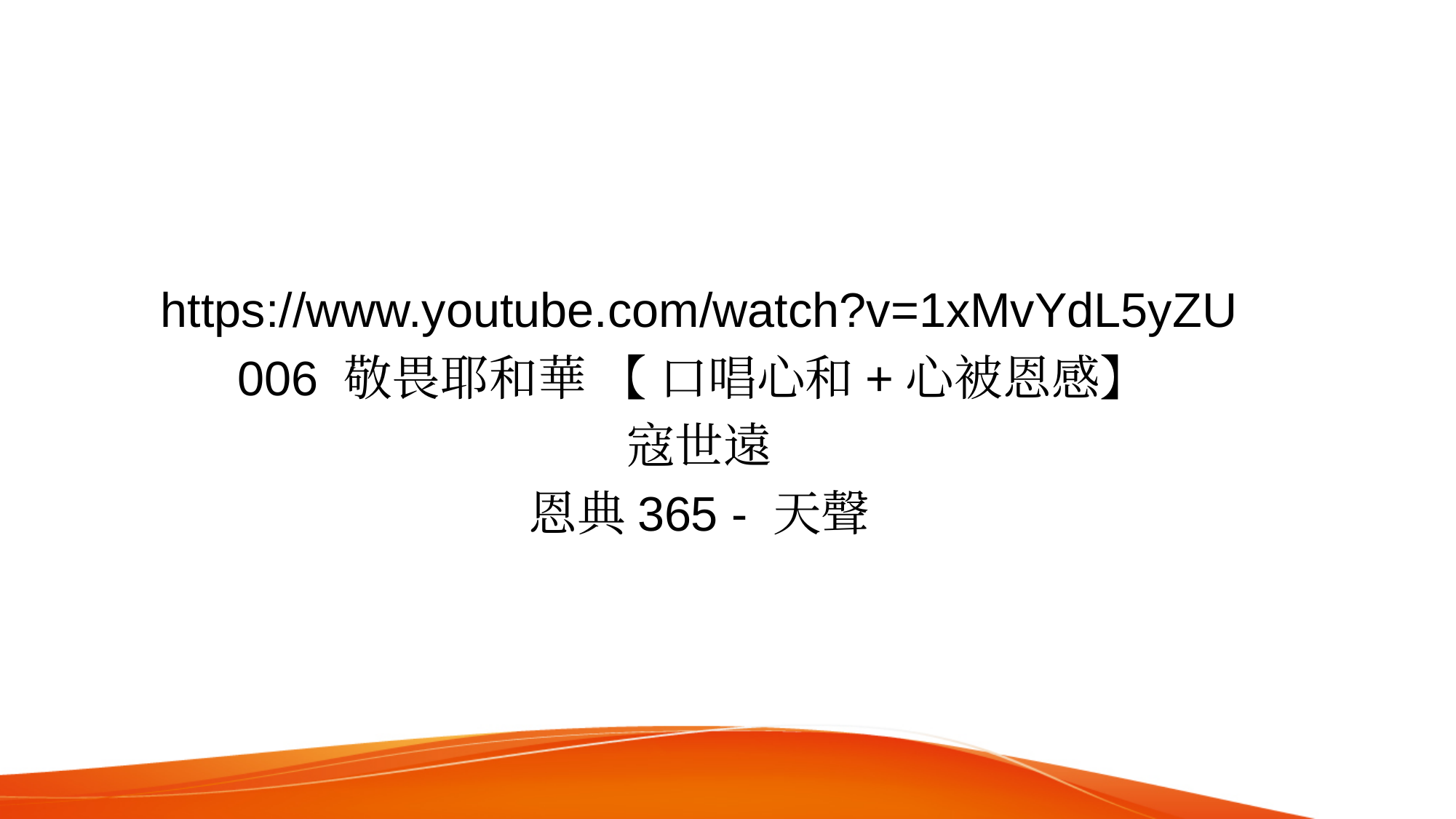

#
https://www.youtube.com/watch?v=1xMvYdL5yZU
006 敬畏耶和華 【 口唱心和+心被恩感】
寇世遠
恩典365 - 天聲